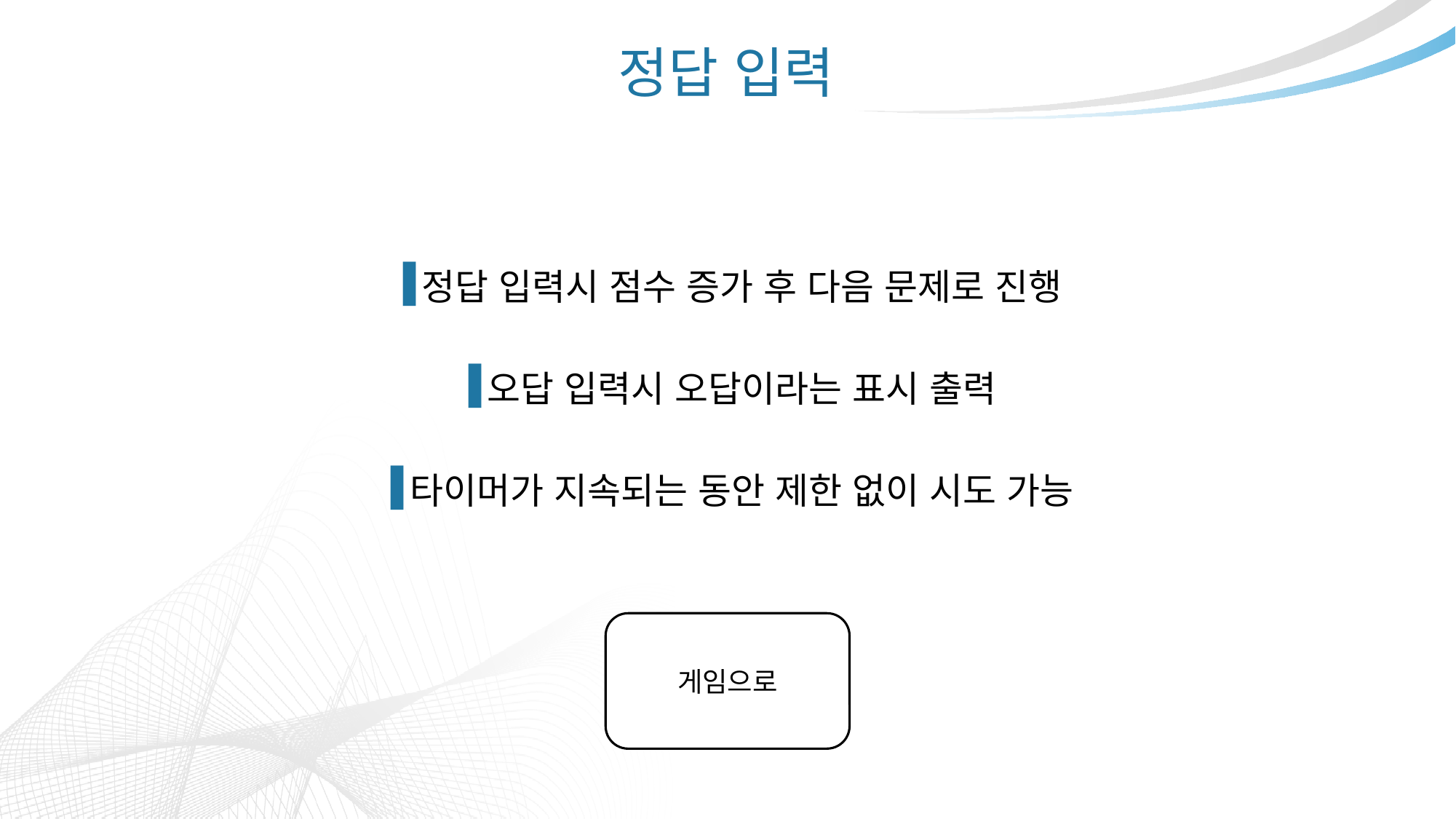

# 정답 입력

정답 입력시 점수 증가 후 다음 문제로 진행

오답 입력시 오답이라는 표시 출력

타이머가 지속되는 동안 제한 없이 시도 가능

게임으로